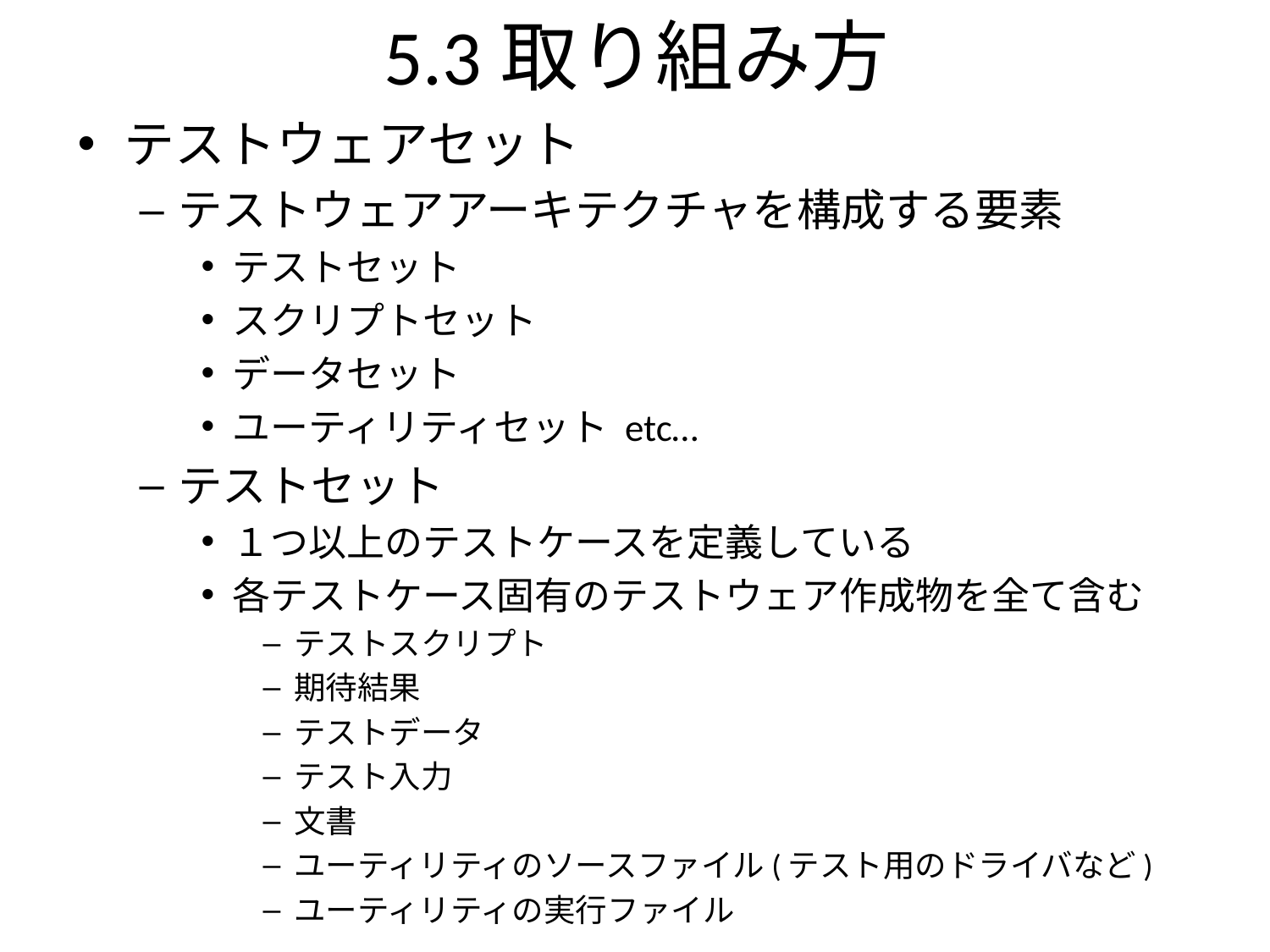

5.3取り組み方
テストウェアセット
テストウェアアーキテクチャを構成する要素
テストセット
スクリプトセット
データセット
ユーティリティセット etc…
テストセット
１つ以上のテストケースを定義している
各テストケース固有のテストウェア作成物を全て含む
テストスクリプト
期待結果
テストデータ
テスト入力
文書
ユーティリティのソースファイル(テスト用のドライバなど)
ユーティリティの実行ファイル